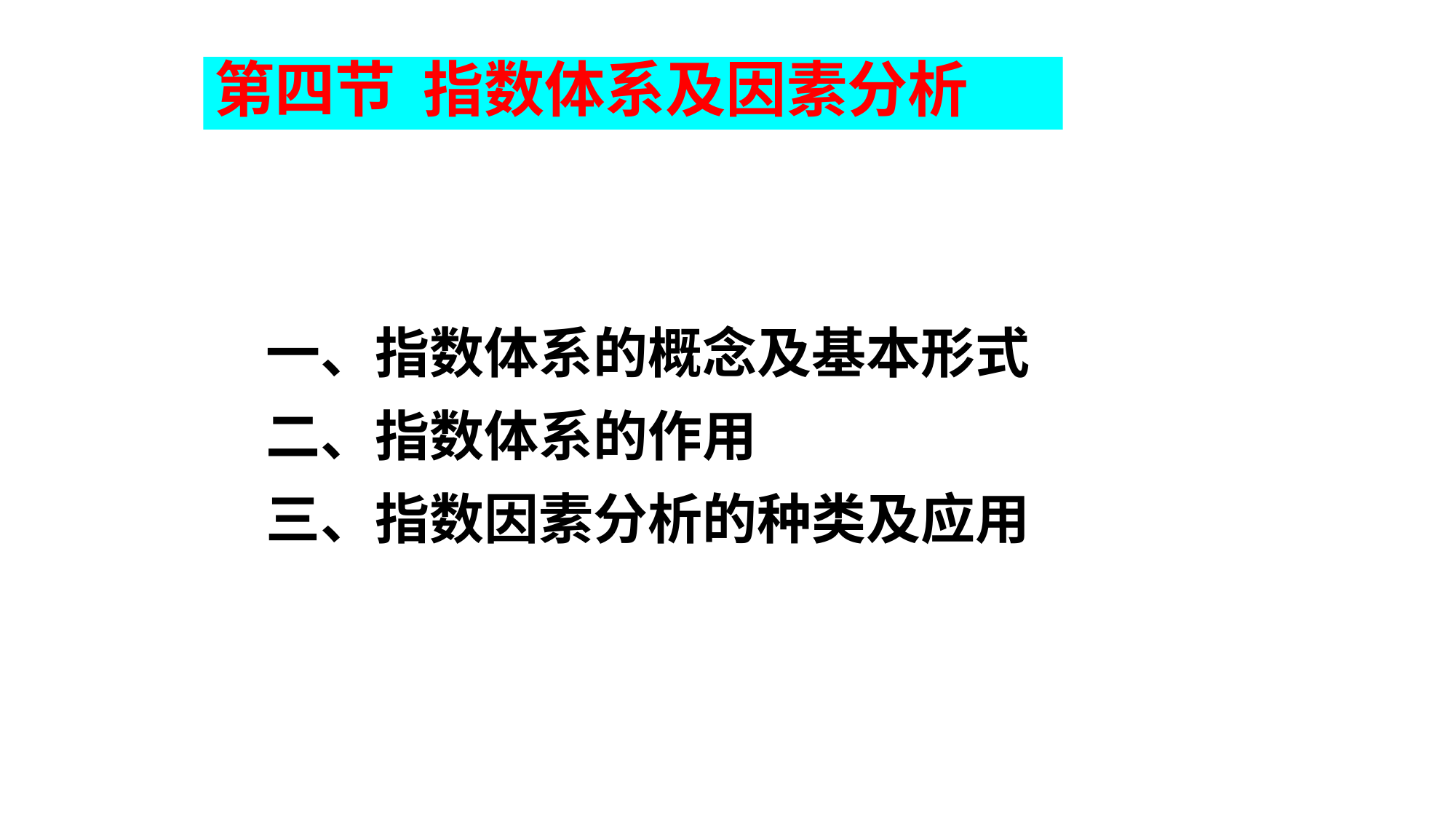

第四节  指数体系及因素分析
一、指数体系的概念及基本形式
二、指数体系的作用
三、指数因素分析的种类及应用